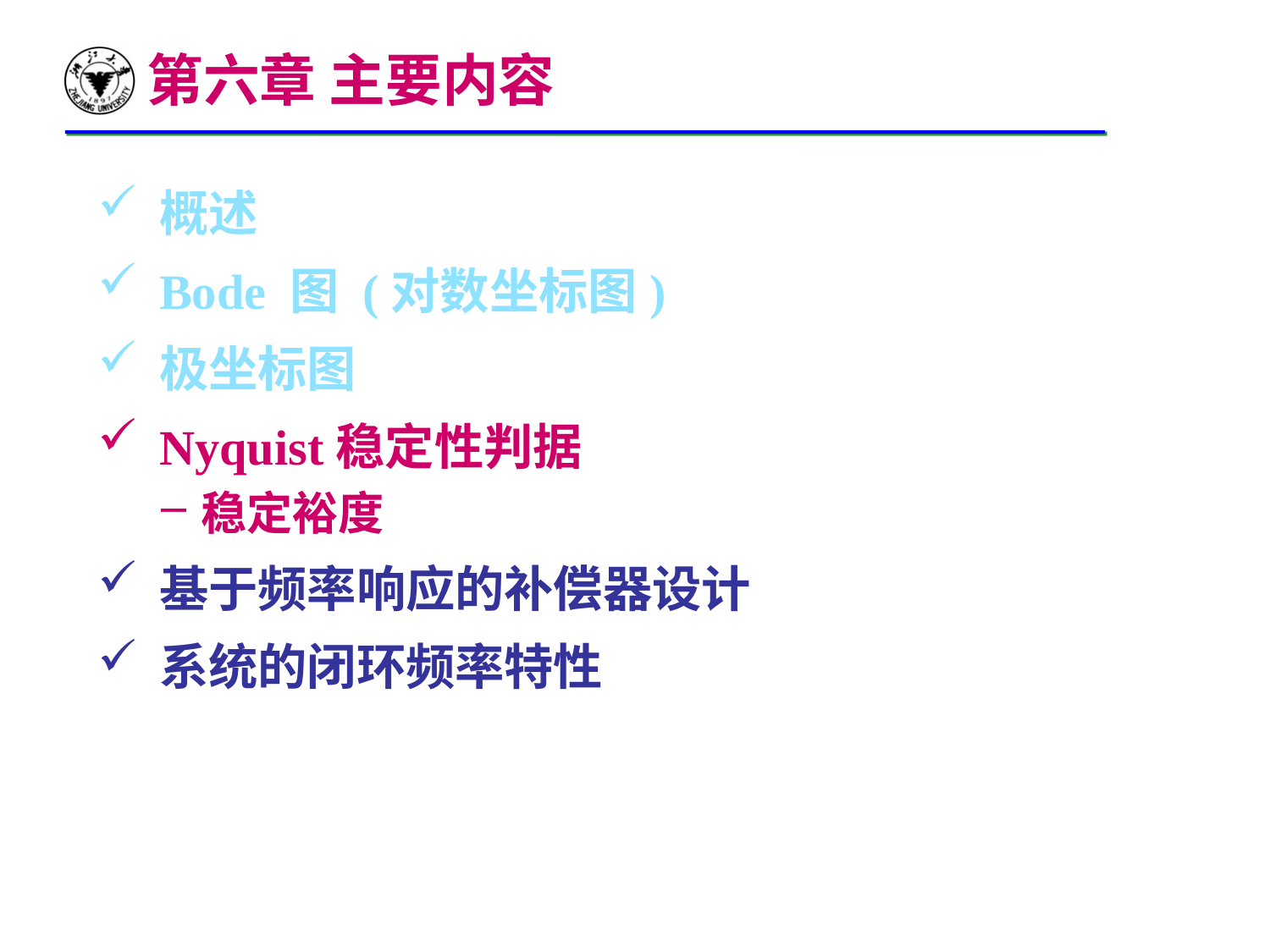

第六章 主要内容
概述
Bode 图 (对数坐标图)
极坐标图
Nyquist稳定性判据
稳定裕度
基于频率响应的补偿器设计
系统的闭环频率特性